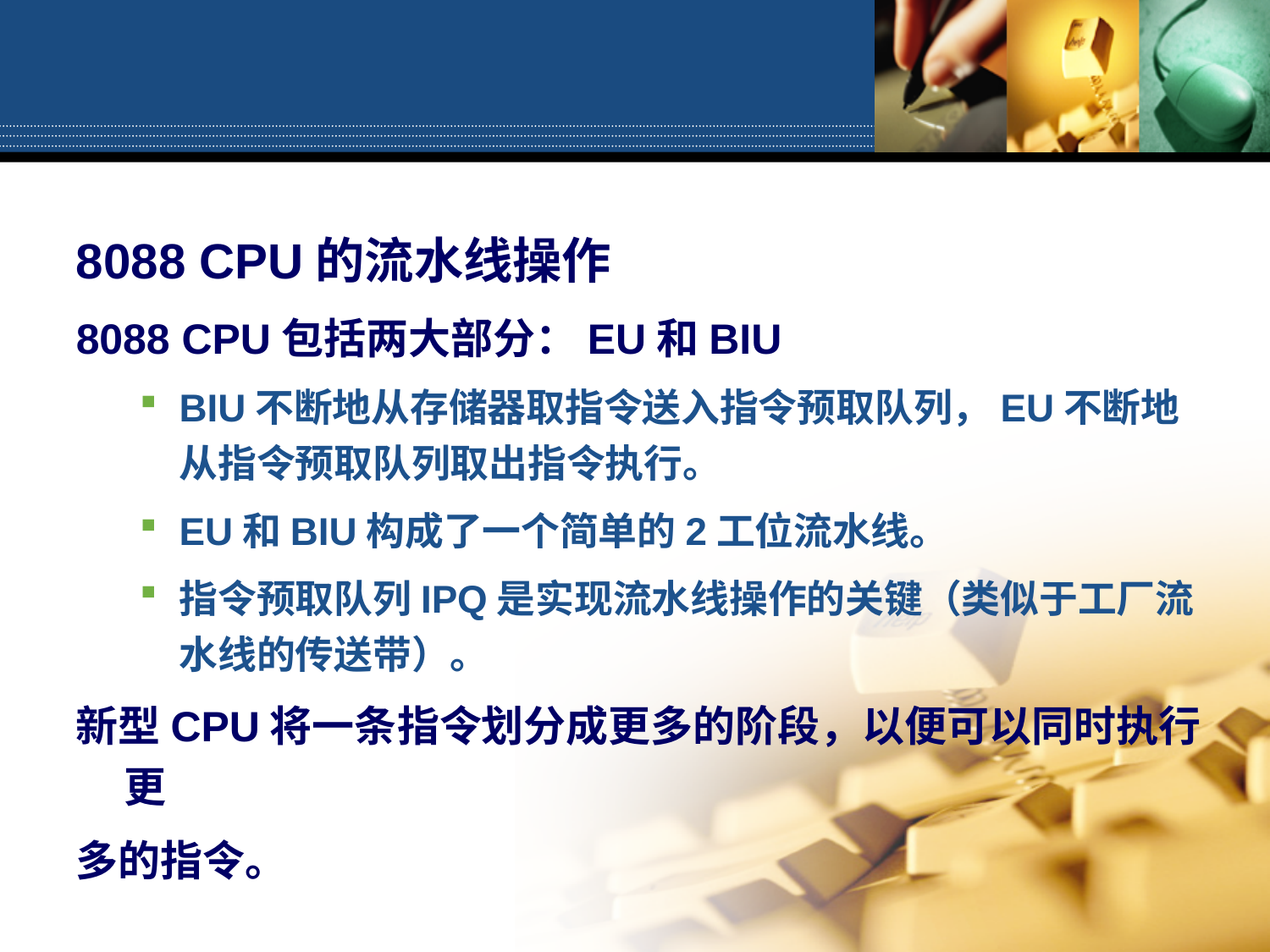

8088 CPU的流水线操作
8088 CPU包括两大部分：EU和BIU
BIU不断地从存储器取指令送入指令预取队列，EU不断地从指令预取队列取出指令执行。
EU和BIU构成了一个简单的2工位流水线。
指令预取队列IPQ是实现流水线操作的关键（类似于工厂流水线的传送带）。
新型CPU将一条指令划分成更多的阶段，以便可以同时执行更
多的指令。